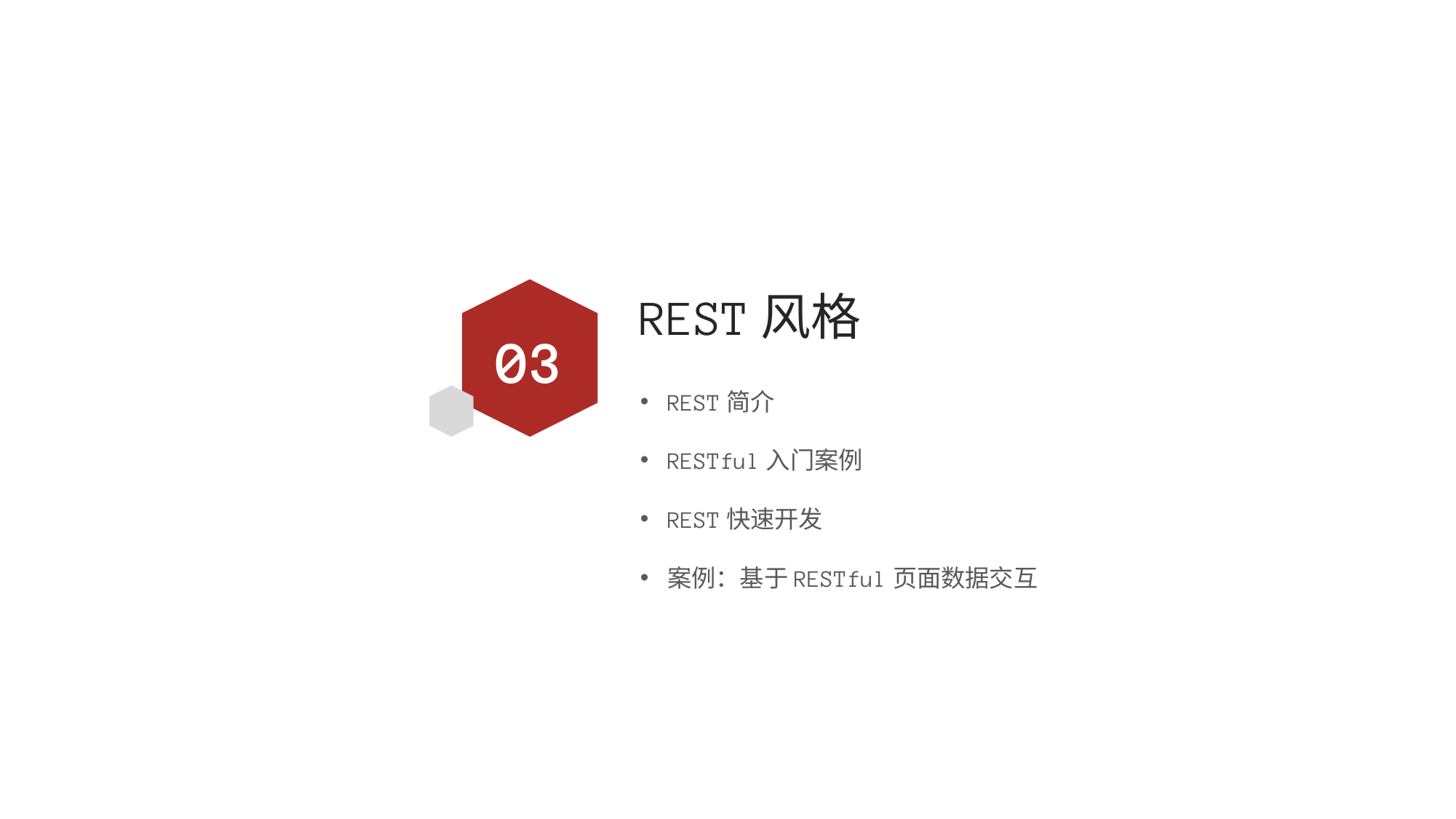

# REST风格
03
REST简介
RESTful入门案例
REST快速开发
案例：基于RESTful页面数据交互